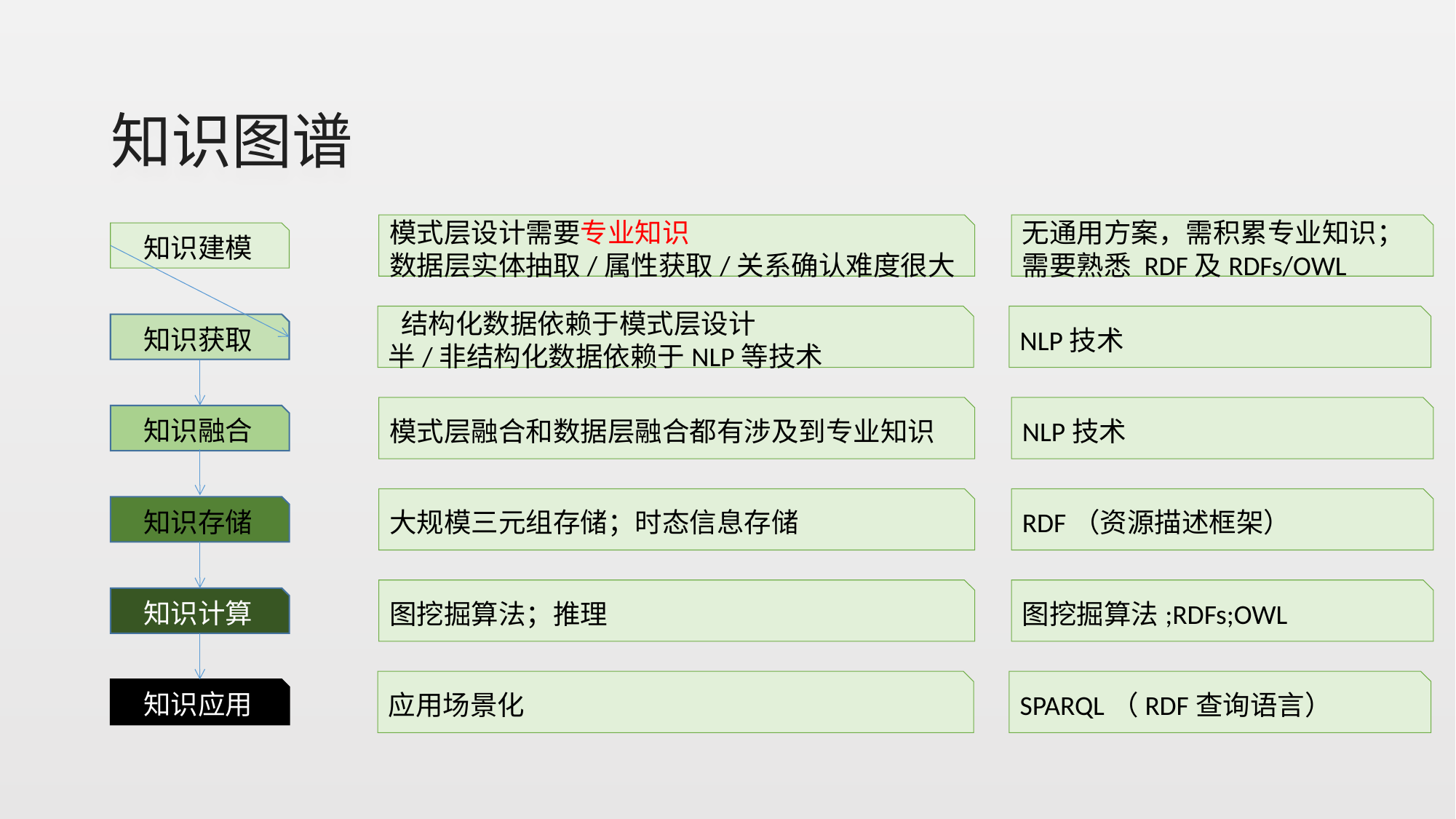

# 知识图谱
模式层设计需要专业知识
数据层实体抽取/属性获取/关系确认难度很大
无通用方案，需积累专业知识；需要熟悉 RDF及RDFs/OWL
知识建模
知识获取
知识融合
知识存储
知识计算
知识应用
 结构化数据依赖于模式层设计
半/非结构化数据依赖于NLP等技术
NLP技术
模式层融合和数据层融合都有涉及到专业知识
NLP技术
大规模三元组存储；时态信息存储
RDF（资源描述框架）
图挖掘算法；推理
图挖掘算法;RDFs;OWL
应用场景化
SPARQL（RDF查询语言）